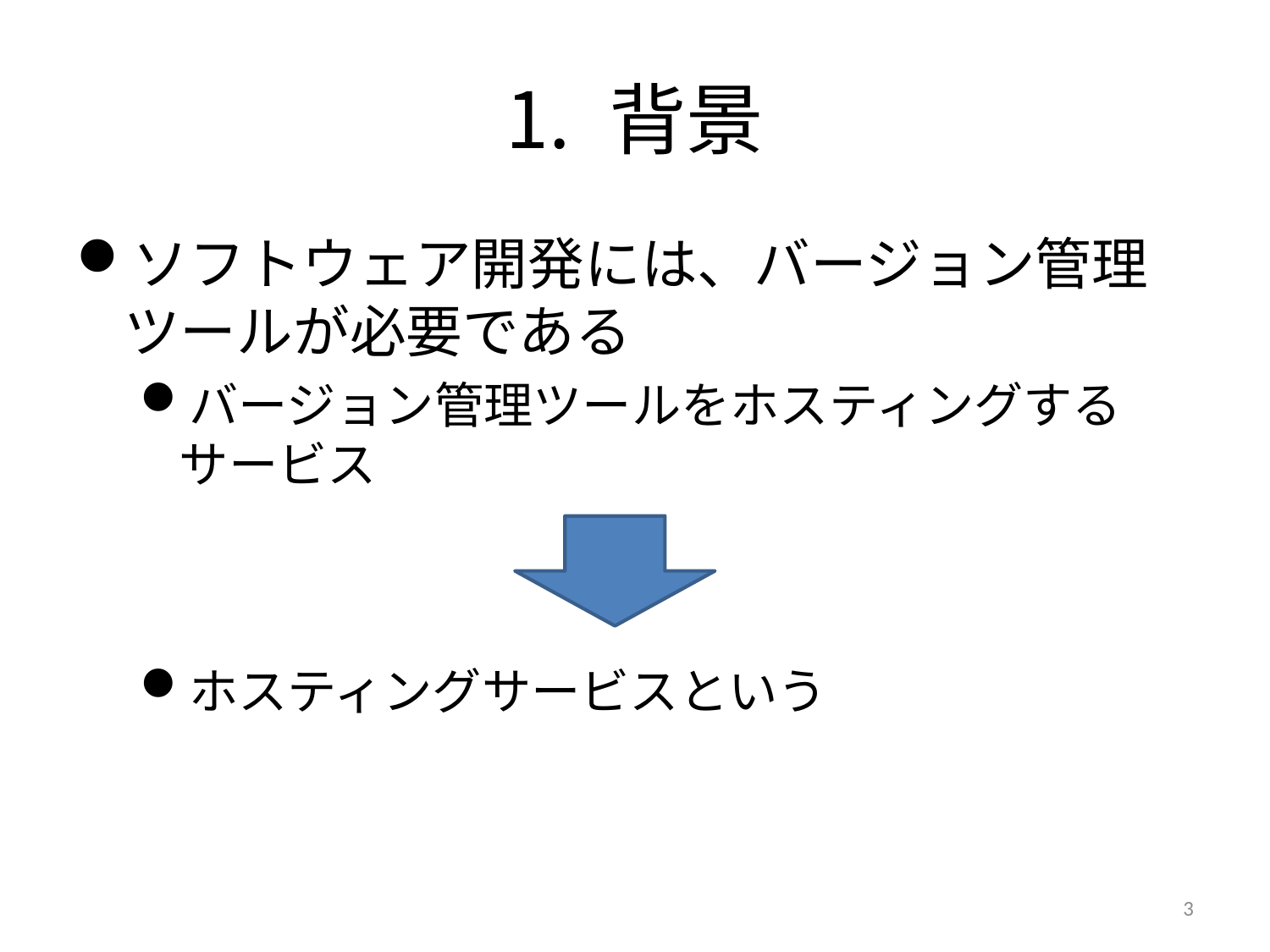

# 背景
ソフトウェア開発には、バージョン管理ツールが必要である
バージョン管理ツールをホスティングするサービス

ホスティングサービスという

3